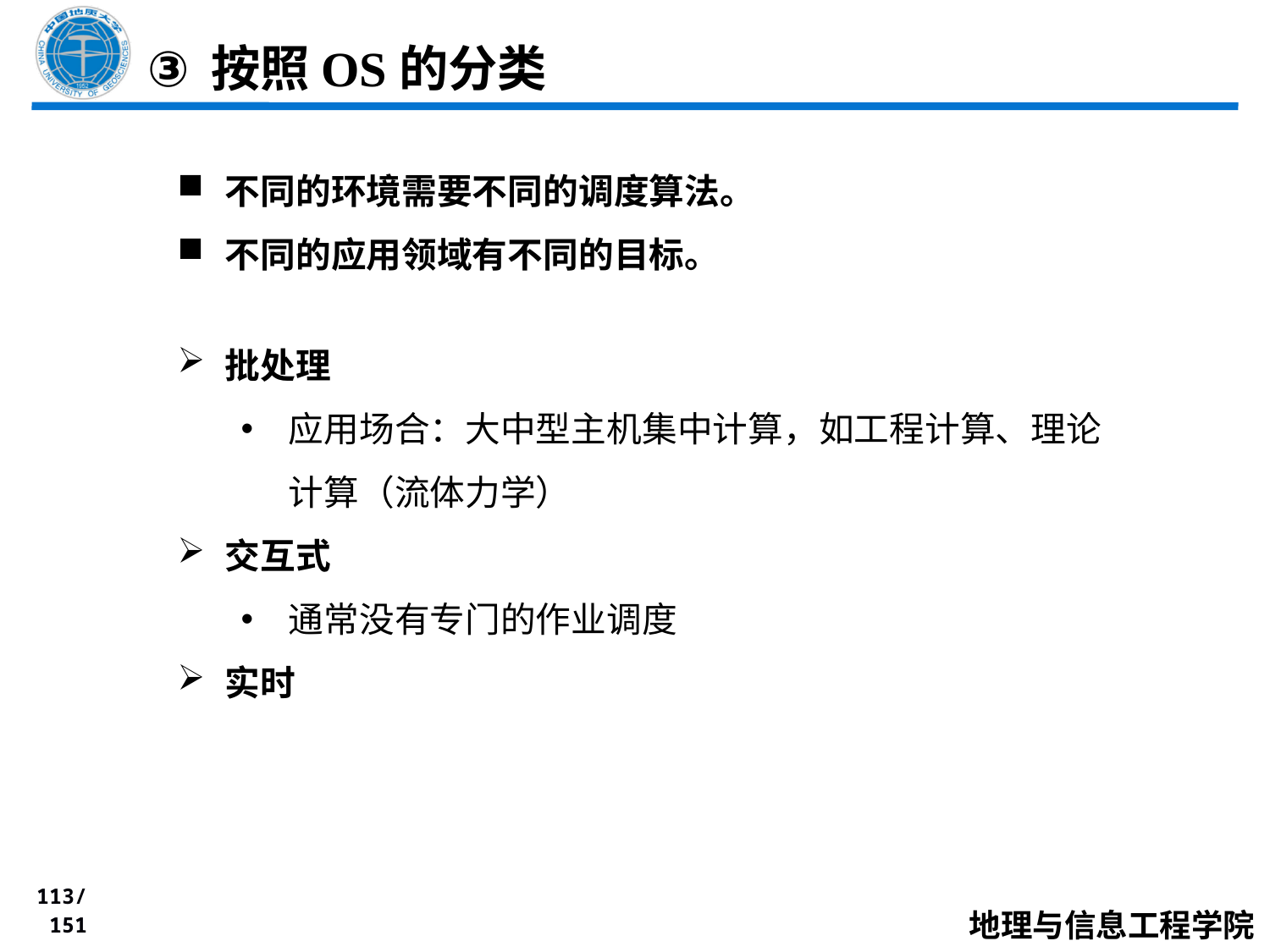

按照OS的分类
不同的环境需要不同的调度算法。
不同的应用领域有不同的目标。
批处理
应用场合：大中型主机集中计算，如工程计算、理论计算（流体力学）
交互式
通常没有专门的作业调度
实时